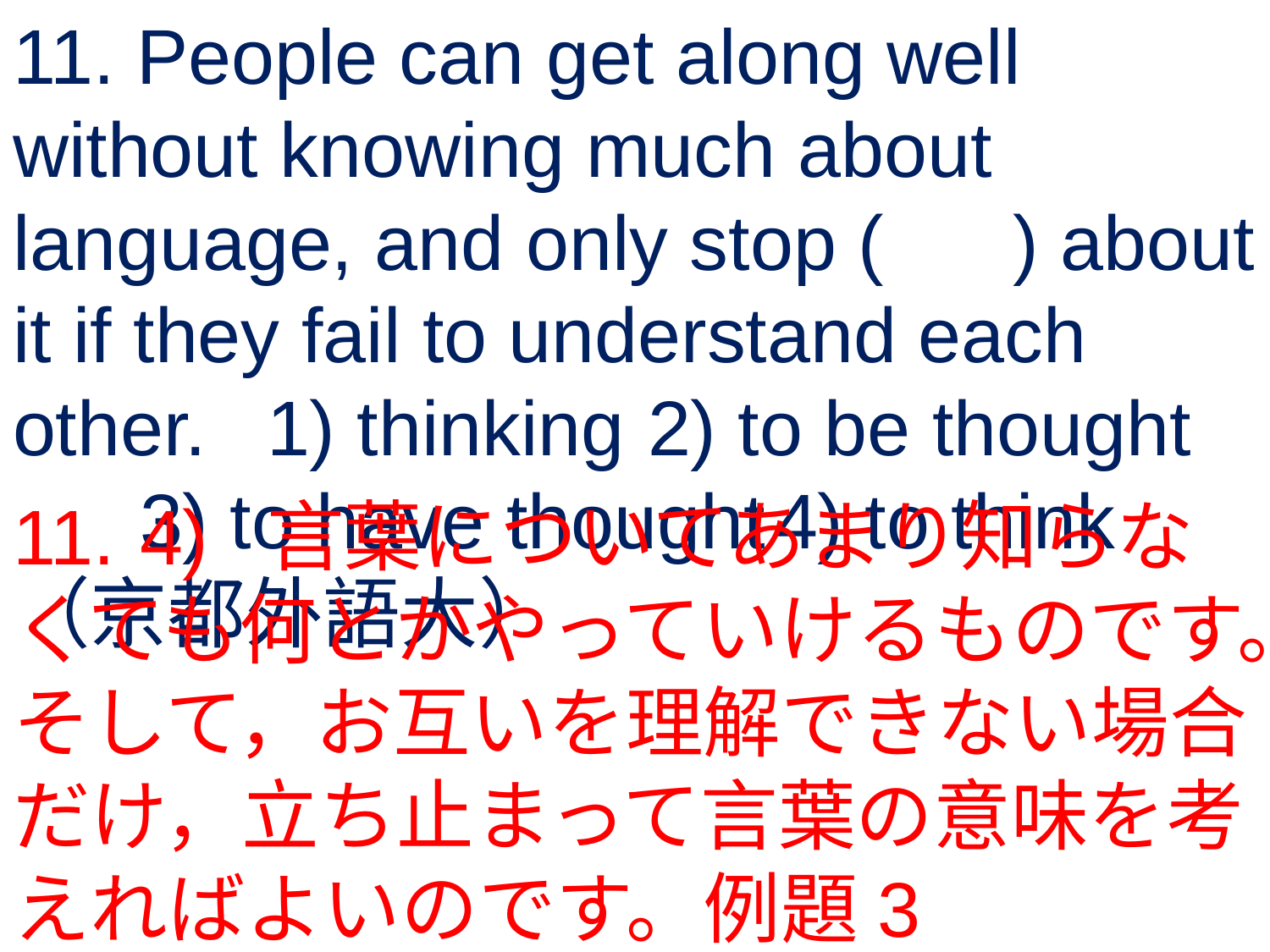

# 11. People can get along well without knowing much about language, and only stop (      ) about it if they fail to understand each other.	1) thinking	2) to be thought	3) to have thought	4) to think	（京都外語大）
11.	4) 	言葉についてあまり知らなくても何とかやっていけるものです。そして，お互いを理解できない場合だけ，立ち止まって言葉の意味を考えればよいのです。例題3